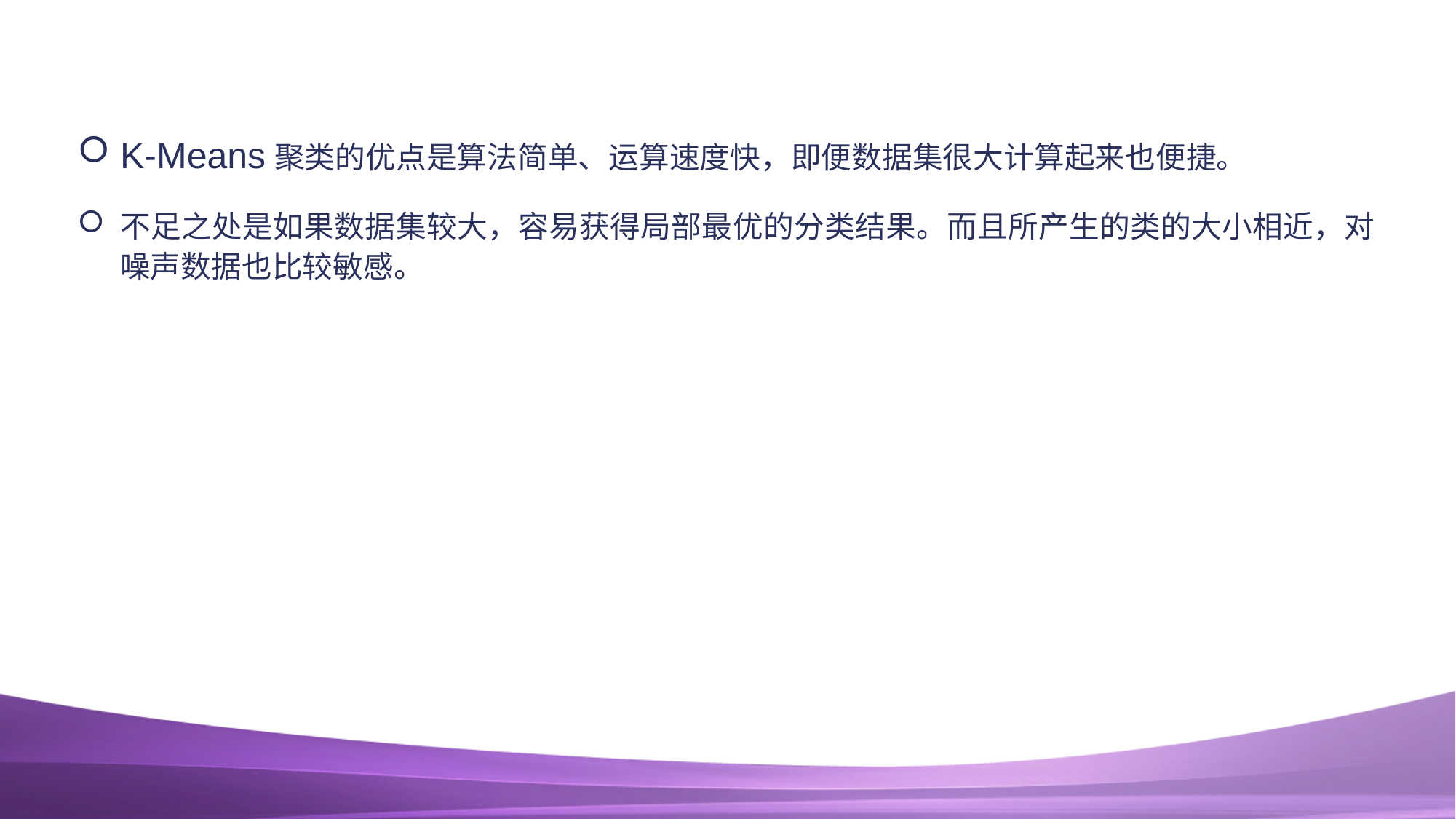

#
K-Means聚类的优点是算法简单、运算速度快，即便数据集很大计算起来也便捷。
不足之处是如果数据集较大，容易获得局部最优的分类结果。而且所产生的类的大小相近，对噪声数据也比较敏感。